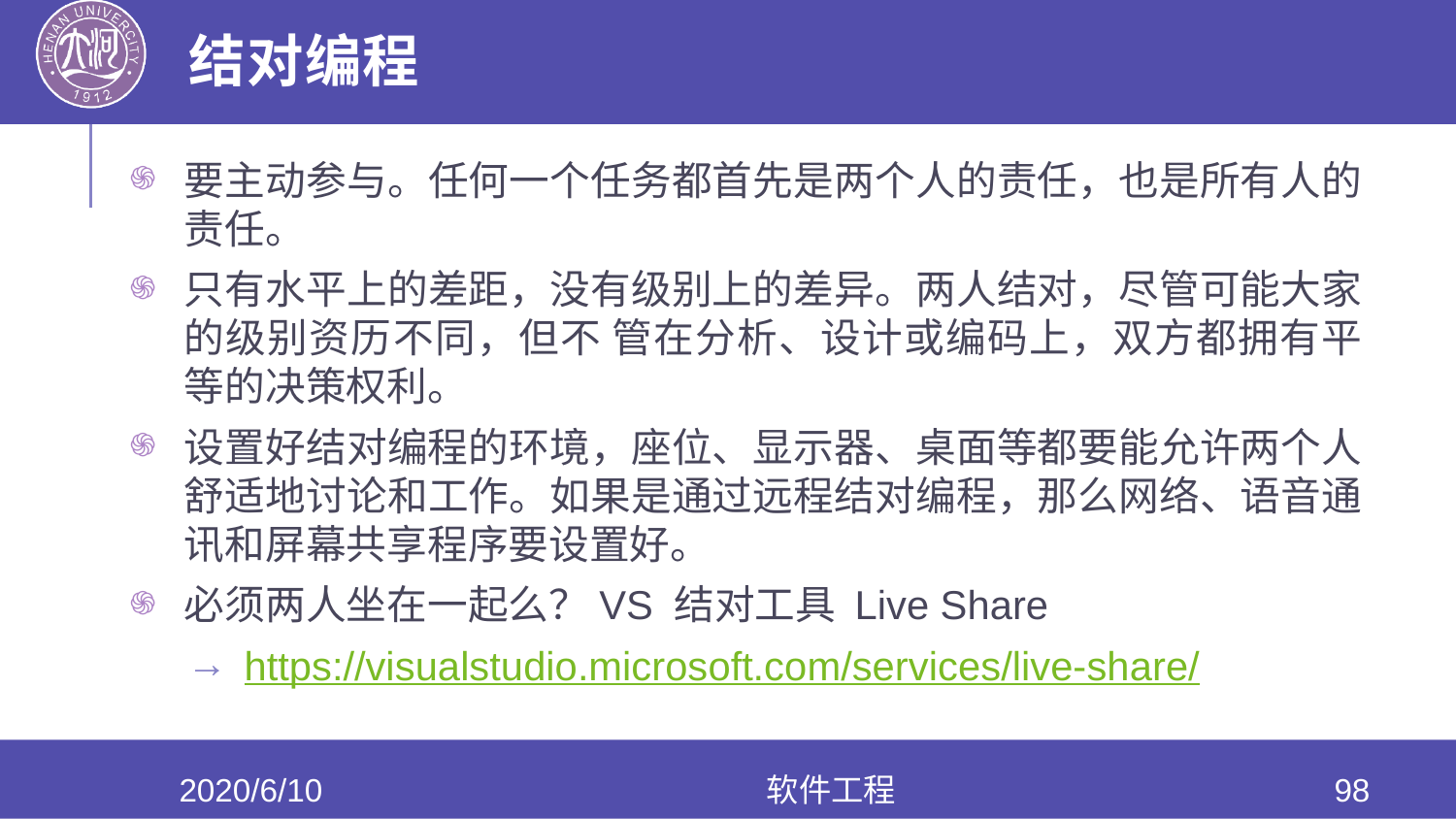

# 结对编程
要主动参与。任何一个任务都首先是两个人的责任，也是所有人的责任。
只有水平上的差距，没有级别上的差异。两人结对，尽管可能大家的级别资历不同，但不 管在分析、设计或编码上，双方都拥有平等的决策权利。
设置好结对编程的环境，座位、显示器、桌面等都要能允许两个人舒适地讨论和工作。如果是通过远程结对编程，那么网络、语音通讯和屏幕共享程序要设置好。
必须两人坐在一起么？VS 结对工具 Live Share
https://visualstudio.microsoft.com/services/live-share/

2020/6/10
软件工程
98